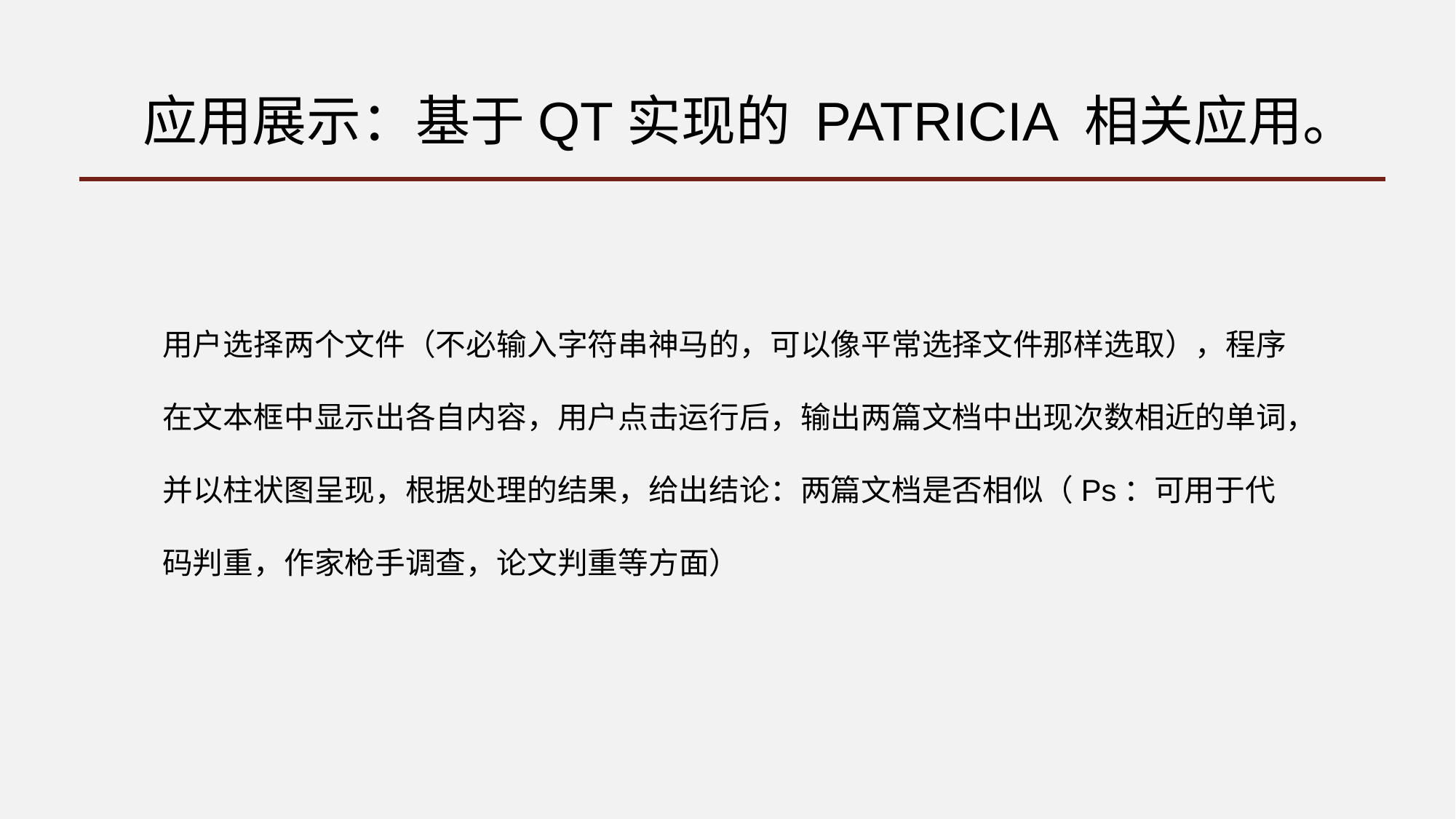

# 应用展示：基于Qt实现的 Patricia 相关应用。
用户选择两个文件（不必输入字符串神马的，可以像平常选择文件那样选取），程序在文本框中显示出各自内容，用户点击运行后，输出两篇文档中出现次数相近的单词，并以柱状图呈现，根据处理的结果，给出结论：两篇文档是否相似（Ps：可用于代码判重，作家枪手调查，论文判重等方面）